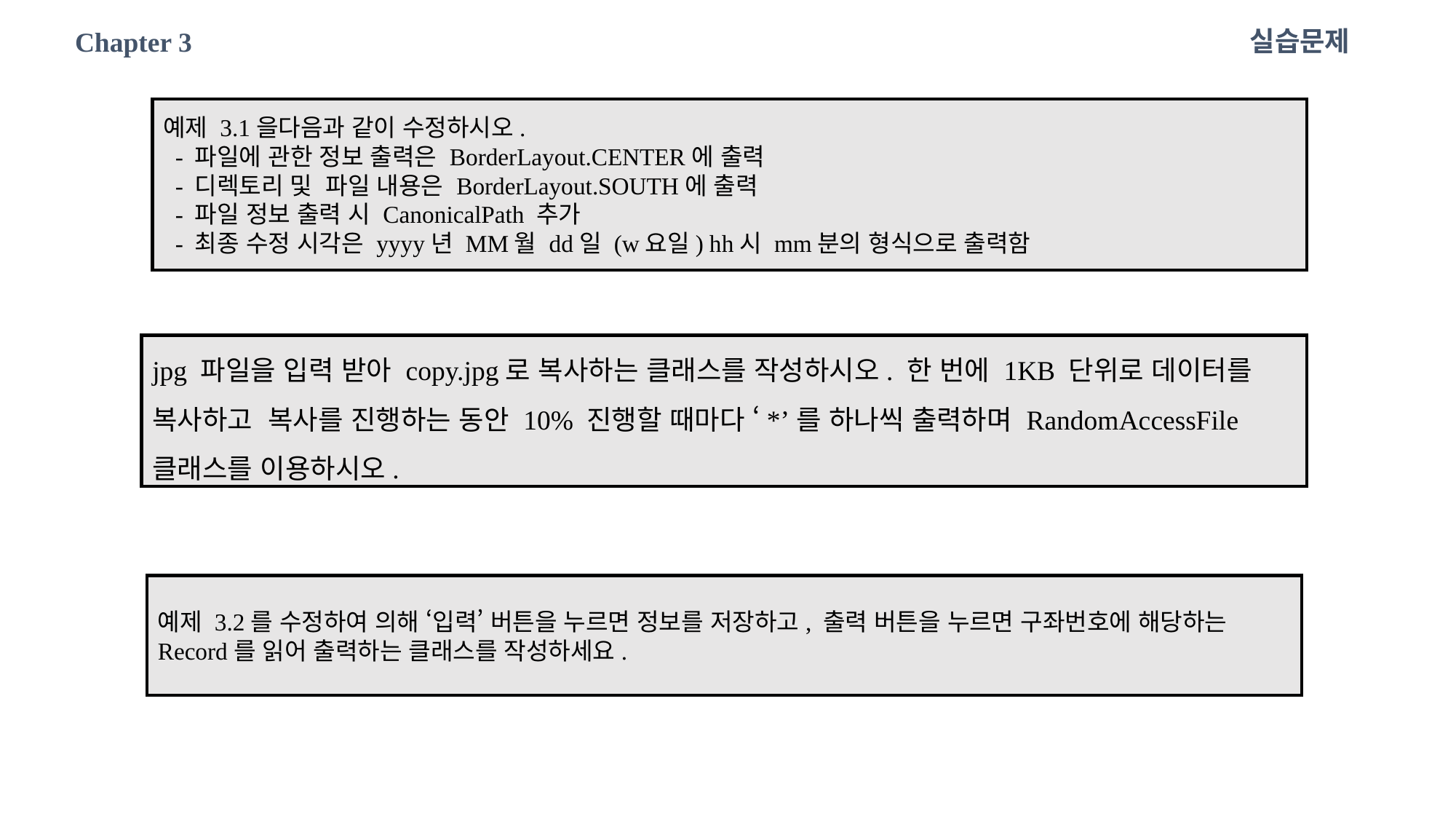

실습문제
Chapter 3
예제 3.1을다음과 같이 수정하시오.
  - 파일에 관한 정보 출력은 BorderLayout.CENTER에 출력
  - 디렉토리 및  파일 내용은 BorderLayout.SOUTH에 출력
  - 파일 정보 출력 시 CanonicalPath 추가
  - 최종 수정 시각은 yyyy년 MM월 dd일 (w요일) hh시 mm분의 형식으로 출력함
jpg 파일을 입력 받아 copy.jpg로 복사하는 클래스를 작성하시오. 한 번에 1KB 단위로 데이터를
복사하고  복사를 진행하는 동안 10% 진행할 때마다 ‘*’를 하나씩 출력하며 RandomAccessFile
클래스를 이용하시오.
예제 3.2를 수정하여 의해 ‘입력’ 버튼을 누르면 정보를 저장하고, 출력 버튼을 누르면 구좌번호에 해당하는
Record를 읽어 출력하는 클래스를 작성하세요.